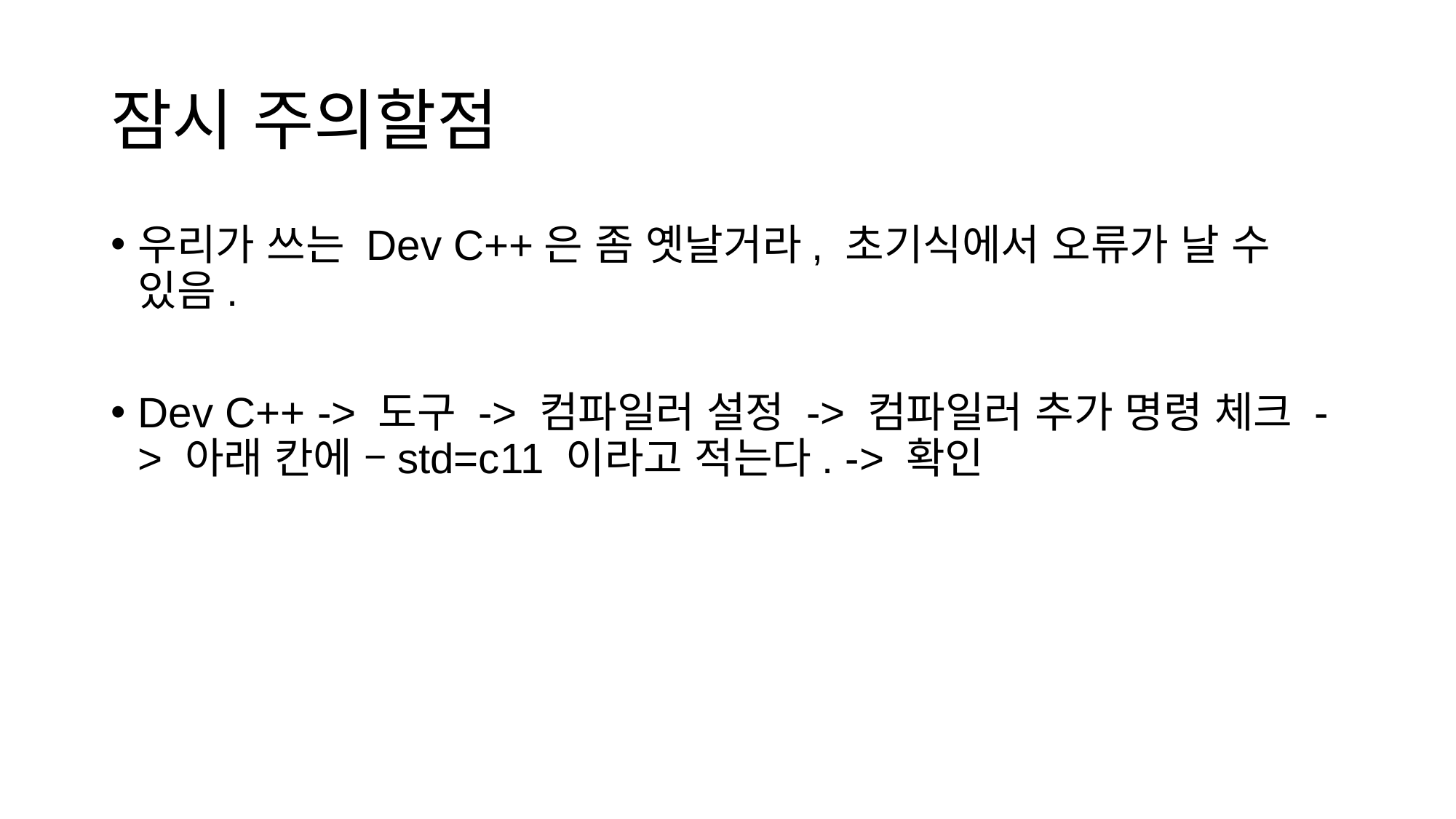

# 잠시 주의할점
우리가 쓰는 Dev C++은 좀 옛날거라, 초기식에서 오류가 날 수 있음.

Dev C++ -> 도구 -> 컴파일러 설정 -> 컴파일러 추가 명령 체크 -> 아래 칸에 –std=c11 이라고 적는다. -> 확인